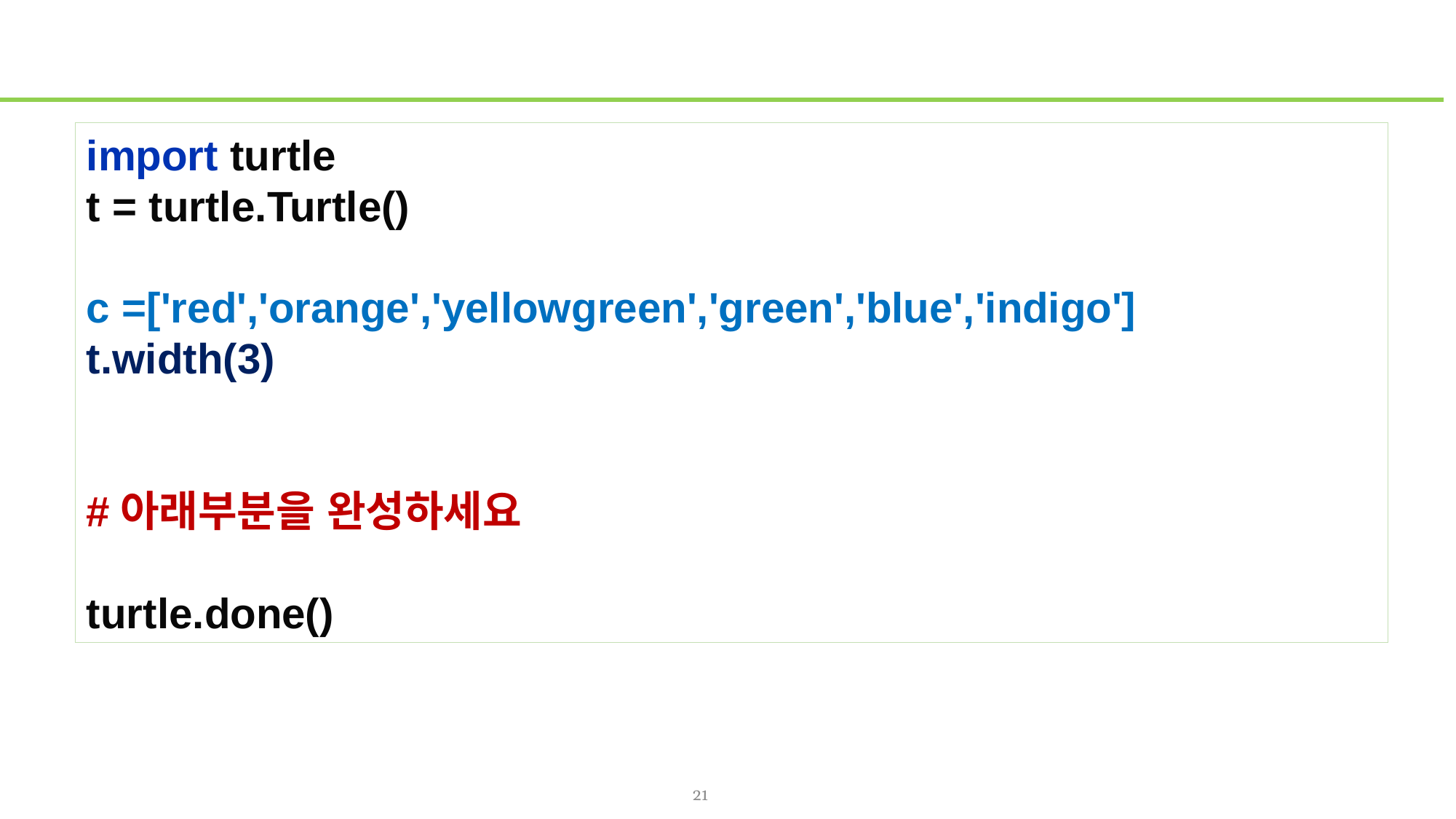

#
import turtle
t = turtle.Turtle()
c =['red','orange','yellowgreen','green','blue','indigo']
t.width(3)
#아래부분을 완성하세요
turtle.done()
21